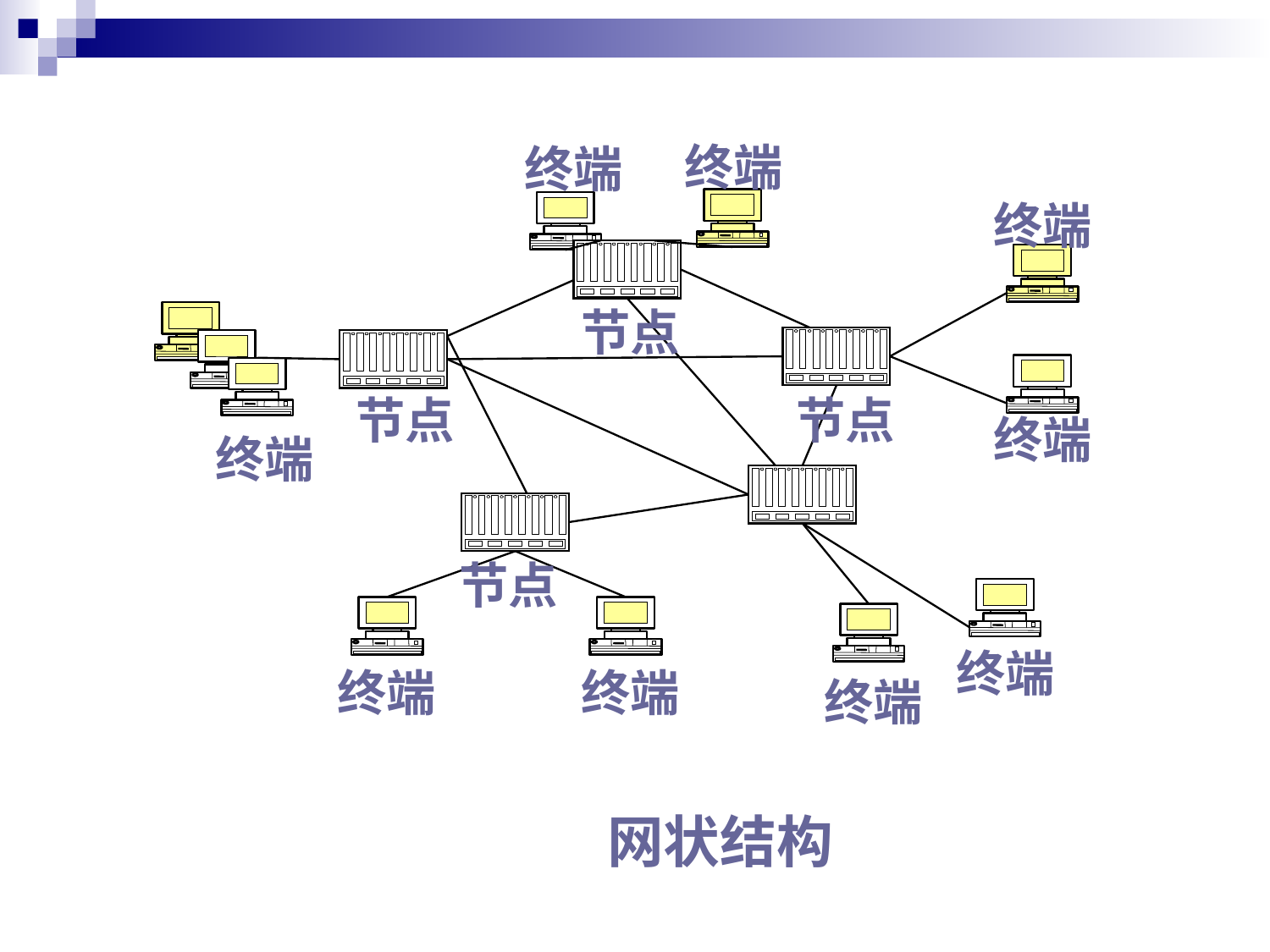

终端
终端

终端

节点

节点
节点

终端

终端

节点

终端

终端
终端
终端
网状结构